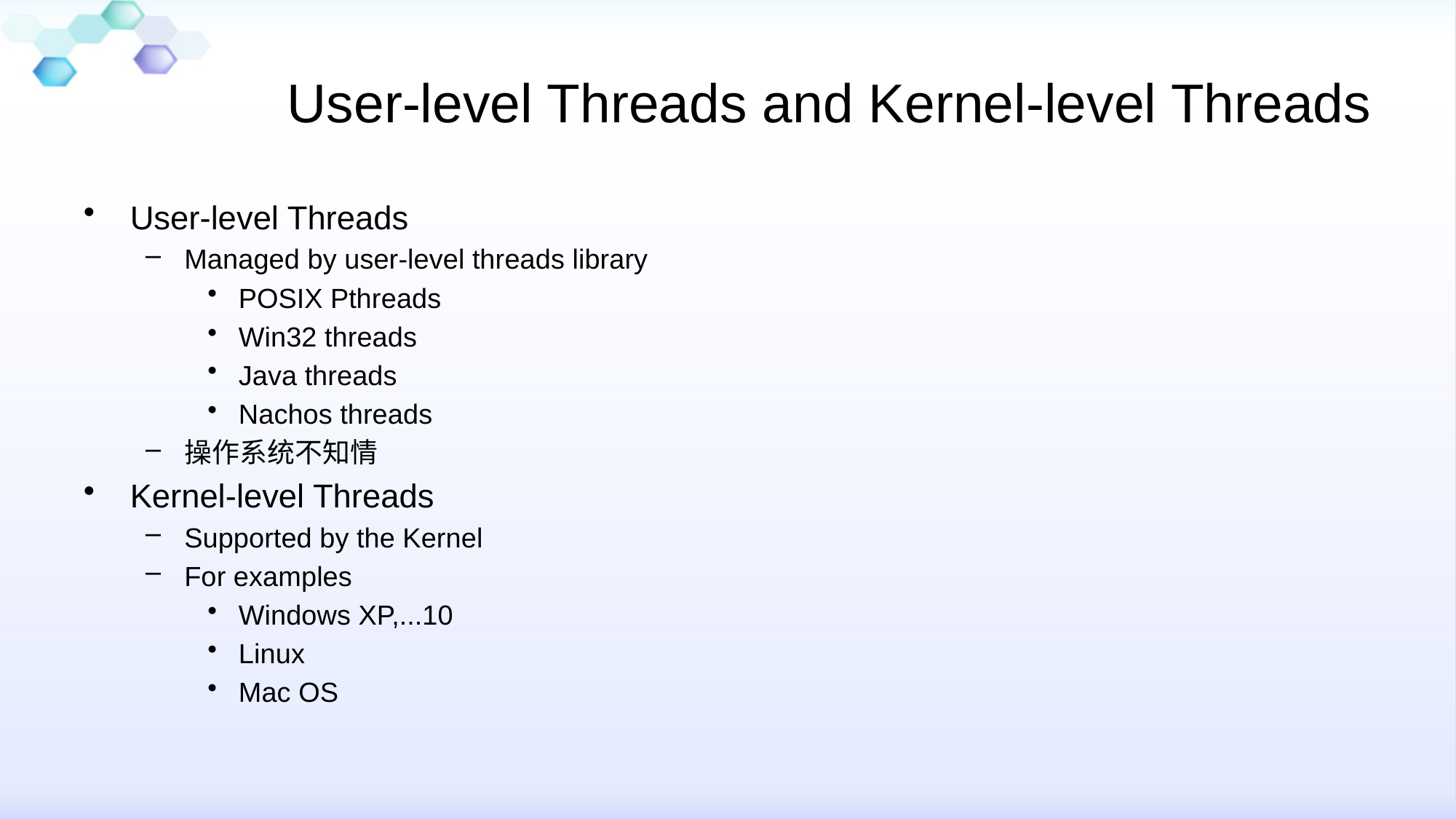

# User-level Threads and Kernel-level Threads
User-level Threads
Managed by user-level threads library
POSIX Pthreads
Win32 threads
Java threads
Nachos threads
操作系统不知情
Kernel-level Threads
Supported by the Kernel
For examples
Windows XP,...10
Linux
Mac OS